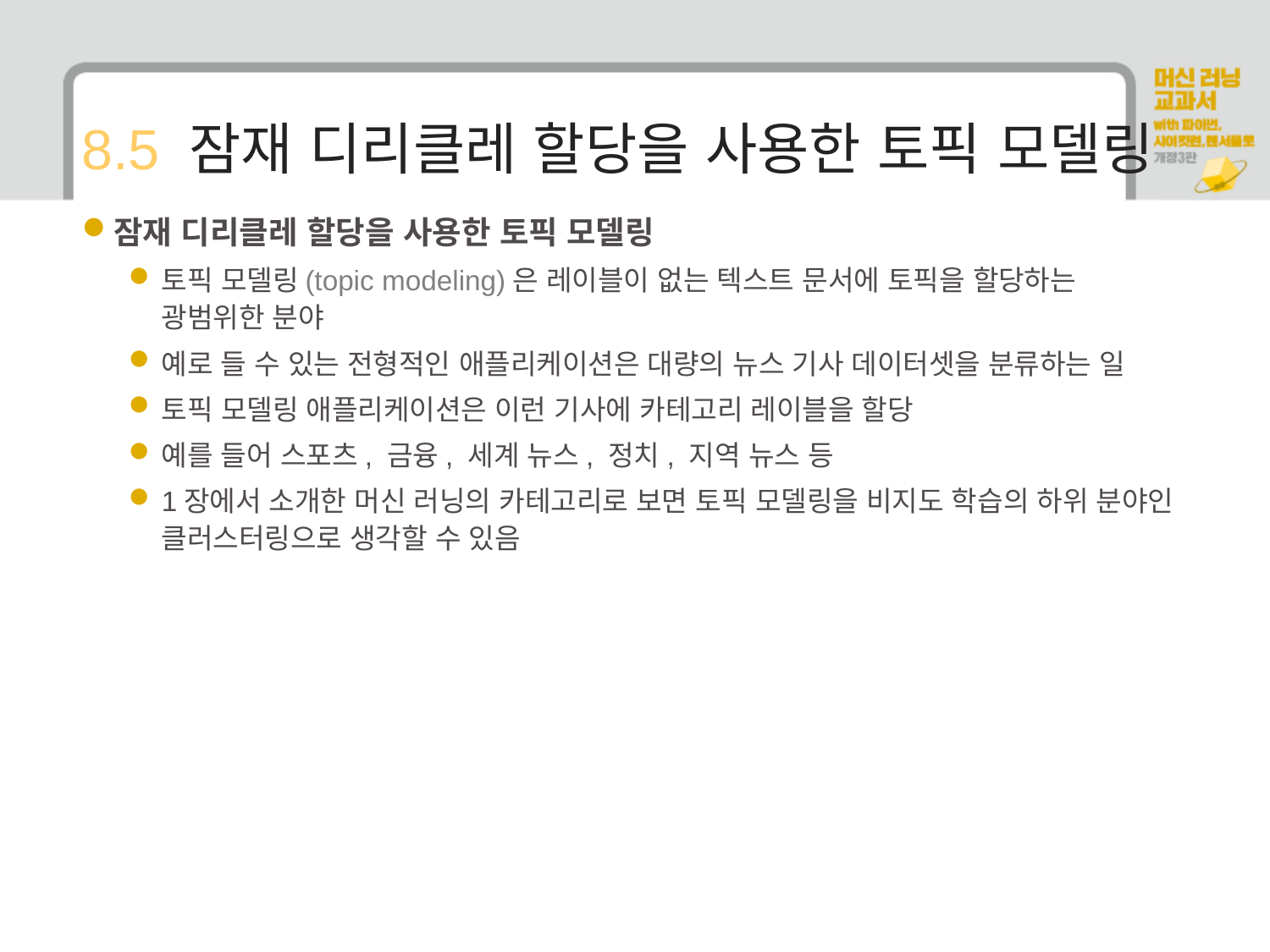

# 8.5 잠재 디리클레 할당을 사용한 토픽 모델링
잠재 디리클레 할당을 사용한 토픽 모델링
토픽 모델링(topic modeling)은 레이블이 없는 텍스트 문서에 토픽을 할당하는 광범위한 분야
예로 들 수 있는 전형적인 애플리케이션은 대량의 뉴스 기사 데이터셋을 분류하는 일
토픽 모델링 애플리케이션은 이런 기사에 카테고리 레이블을 할당
예를 들어 스포츠, 금융, 세계 뉴스, 정치, 지역 뉴스 등
1장에서 소개한 머신 러닝의 카테고리로 보면 토픽 모델링을 비지도 학습의 하위 분야인 클러스터링으로 생각할 수 있음